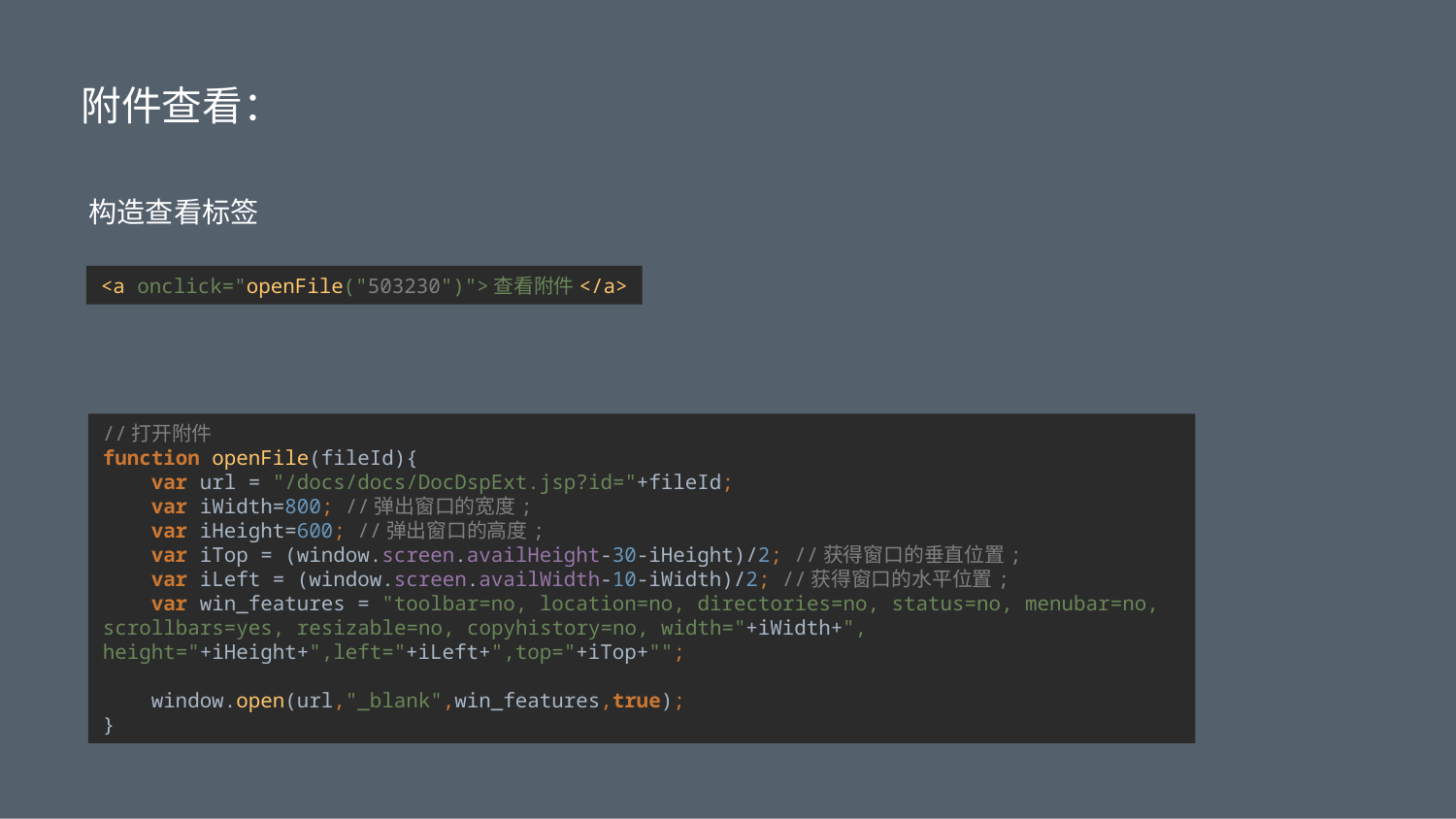

附件查看：
构造查看标签
<a onclick="openFile("503230")">查看附件</a>

//打开附件
function openFile(fileId){
    var url = "/docs/docs/DocDspExt.jsp?id="+fileId;
    var iWidth=800; //弹出窗口的宽度;
    var iHeight=600; //弹出窗口的高度;
    var iTop = (window.screen.availHeight-30-iHeight)/2; //获得窗口的垂直位置;
    var iLeft = (window.screen.availWidth-10-iWidth)/2; //获得窗口的水平位置;
    var win_features = "toolbar=no, location=no, directories=no, status=no, menubar=no, scrollbars=yes, resizable=no, copyhistory=no, width="+iWidth+", height="+iHeight+",left="+iLeft+",top="+iTop+"";
    window.open(url,"_blank",win_features,true);
}